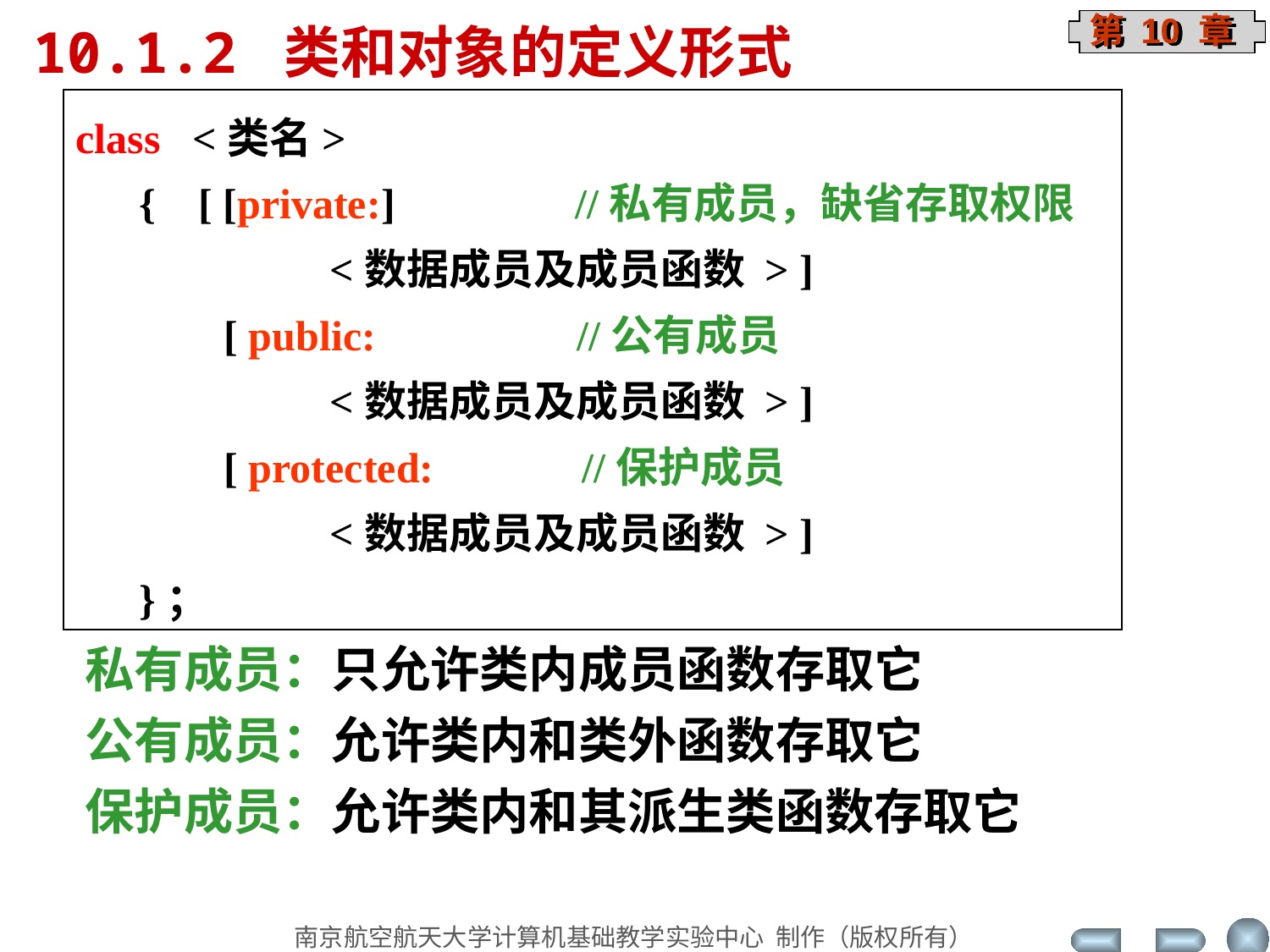

10.1.2 类和对象的定义形式
class   <类名>
      {    [ [private:]                 //私有成员，缺省存取权限
		<数据成员及成员函数 > ]
              [ public:                   //公有成员
		<数据成员及成员函数 > ]
              [ protected:              //保护成员
		<数据成员及成员函数 > ]
      }；
私有成员：只允许类内成员函数存取它
公有成员：允许类内和类外函数存取它
保护成员：允许类内和其派生类函数存取它